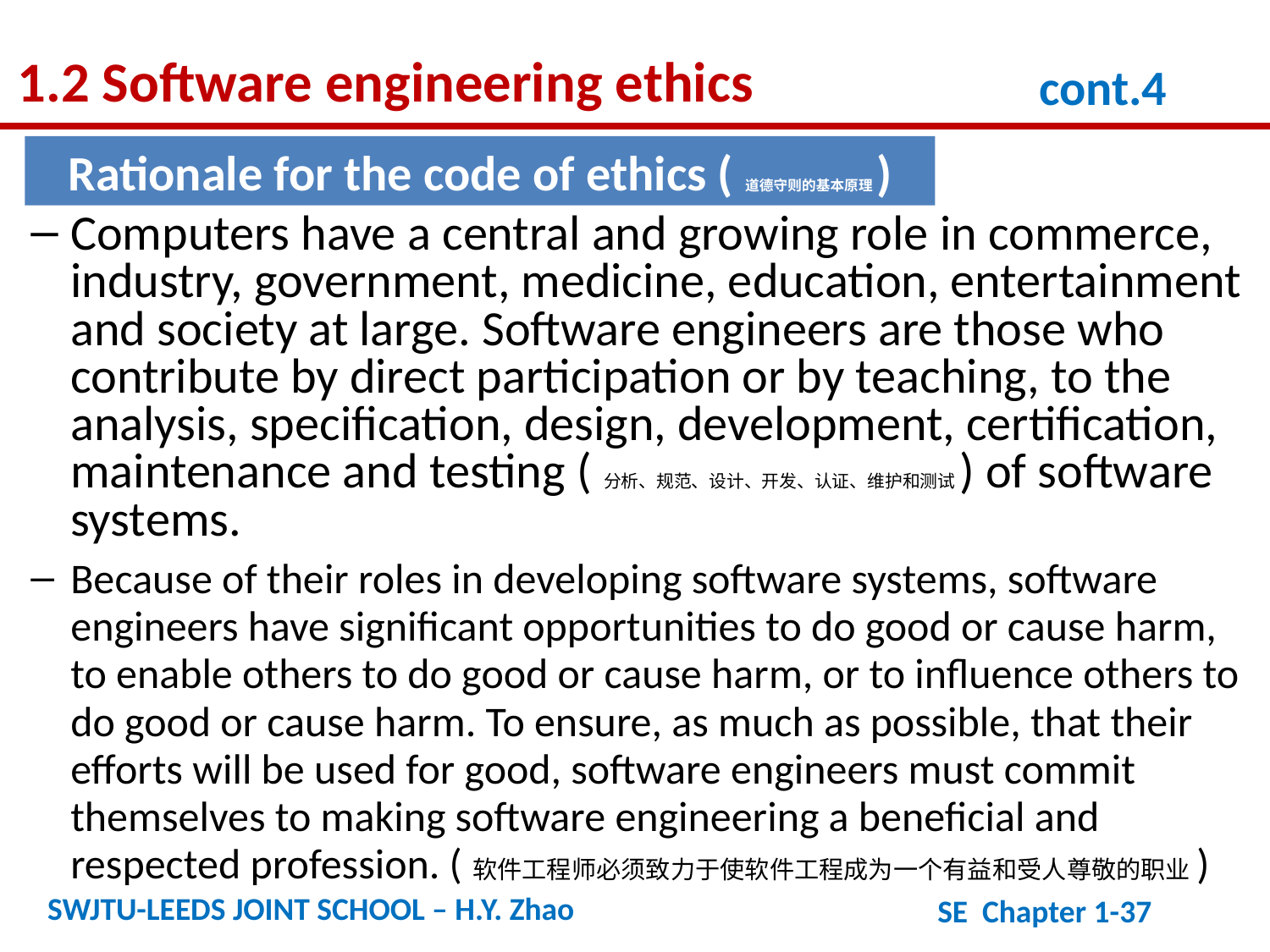

1.2 Software engineering ethics
cont.4
Rationale for the code of ethics (道德守则的基本原理)
Computers have a central and growing role in commerce, industry, government, medicine, education, entertainment and society at large. Software engineers are those who contribute by direct participation or by teaching, to the analysis, specification, design, development, certification, maintenance and testing (分析、规范、设计、开发、认证、维护和测试) of software systems.
Because of their roles in developing software systems, software engineers have significant opportunities to do good or cause harm, to enable others to do good or cause harm, or to influence others to do good or cause harm. To ensure, as much as possible, that their efforts will be used for good, software engineers must commit themselves to making software engineering a beneficial and respected profession. (软件工程师必须致力于使软件工程成为一个有益和受人尊敬的职业)
SWJTU-LEEDS JOINT SCHOOL – H.Y. Zhao
SE  Chapter 1-37